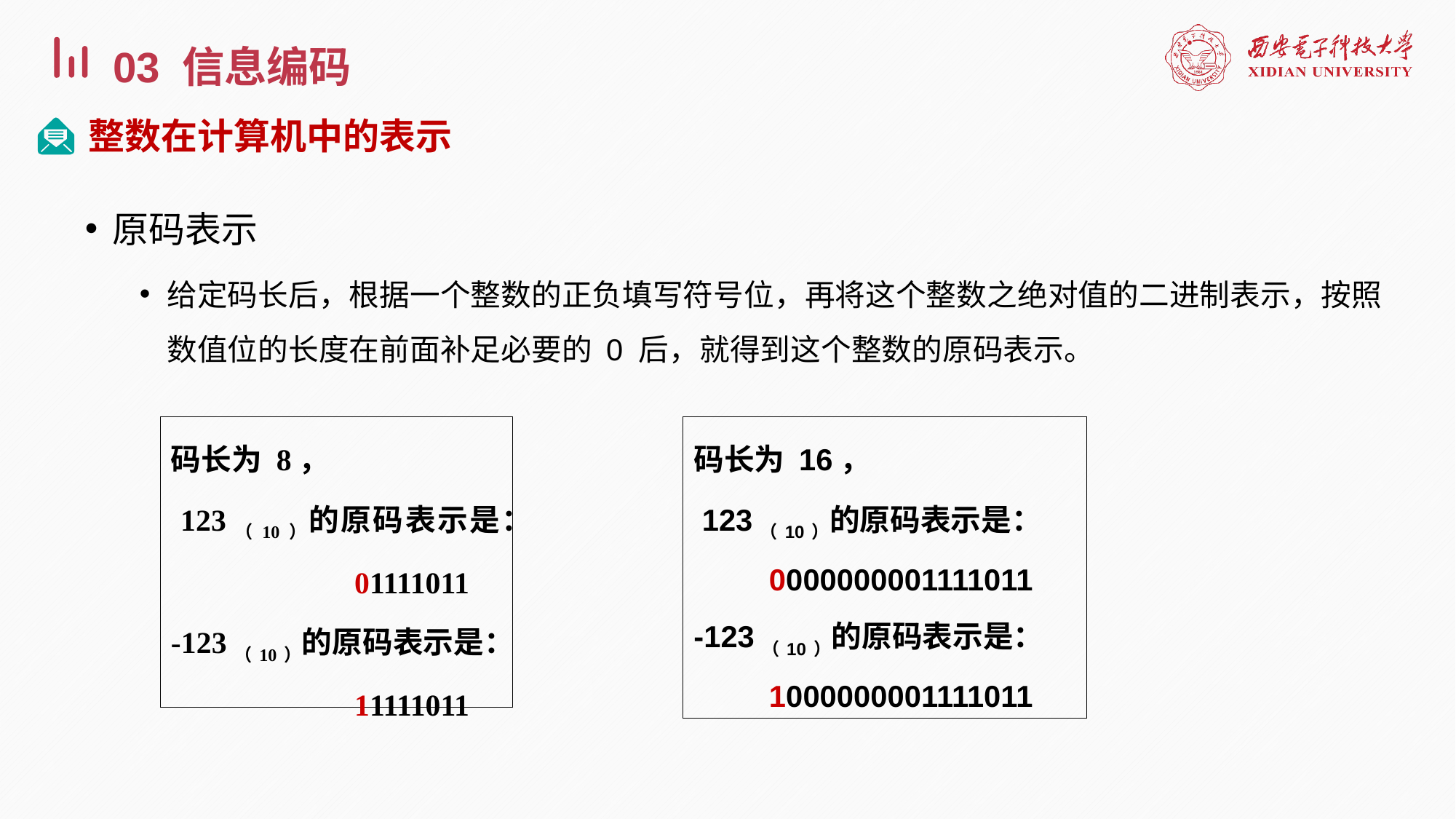

03 信息编码
整数在计算机中的表示

原码表示
给定码长后，根据一个整数的正负填写符号位，再将这个整数之绝对值的二进制表示，按照数值位的长度在前面补足必要的 0 后，就得到这个整数的原码表示。
码长为 8，
 123（10）的原码表示是：
                        01111011
-123（10）的原码表示是：
                        11111011

码长为 16，
 123（10）的原码表示是：
         0000000001111011
-123（10）的原码表示是：
         1000000001111011